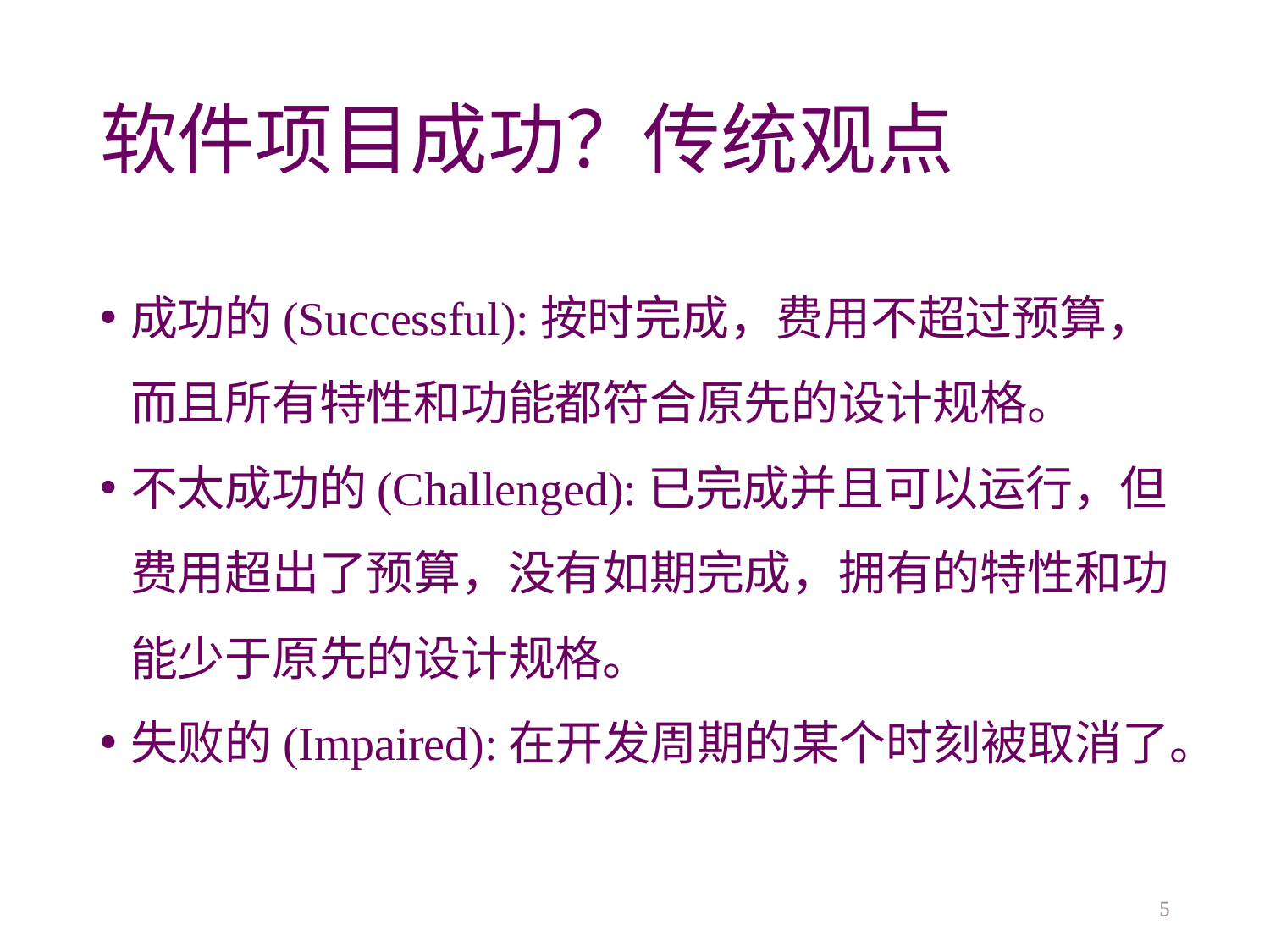

# 软件项目成功？传统观点
成功的(Successful):按时完成，费用不超过预算，而且所有特性和功能都符合原先的设计规格。
不太成功的(Challenged):已完成并且可以运行，但费用超出了预算，没有如期完成，拥有的特性和功能少于原先的设计规格。
失败的(Impaired):在开发周期的某个时刻被取消了。

5